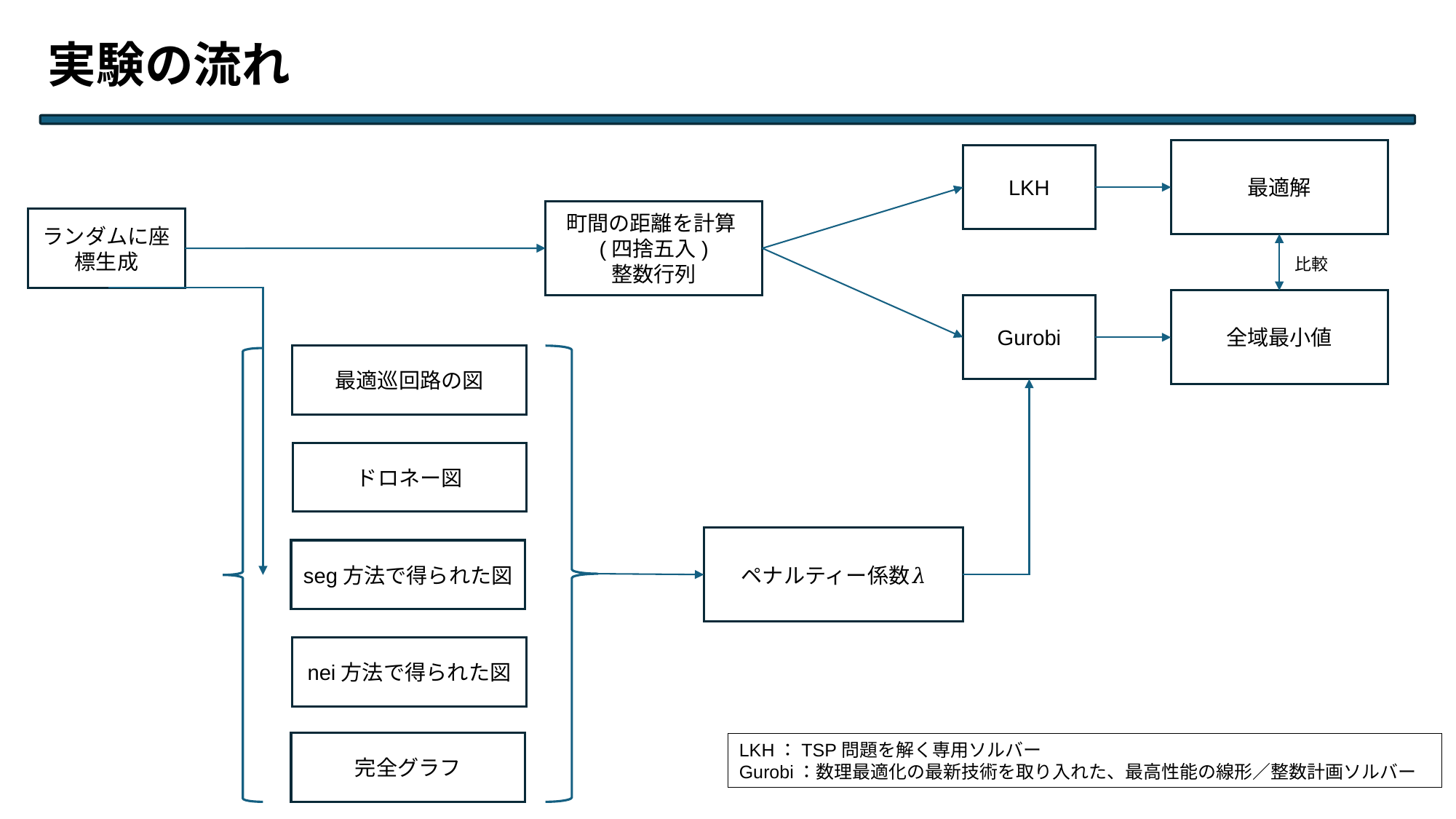

実験の流れ

最適解
LKH
町間の距離を計算(四捨五入)
整数行列
ランダムに座標生成
比較
全域最小値
Gurobi
最適巡回路の図

ドロネー図
ペナルティー係数𝜆
seg方法で得られた図
nei方法で得られた図
完全グラフ
LKH：TSP問題を解く専用ソルバー
Gurobi：数理最適化の最新技術を取り入れた、最高性能の線形／整数計画ソルバー